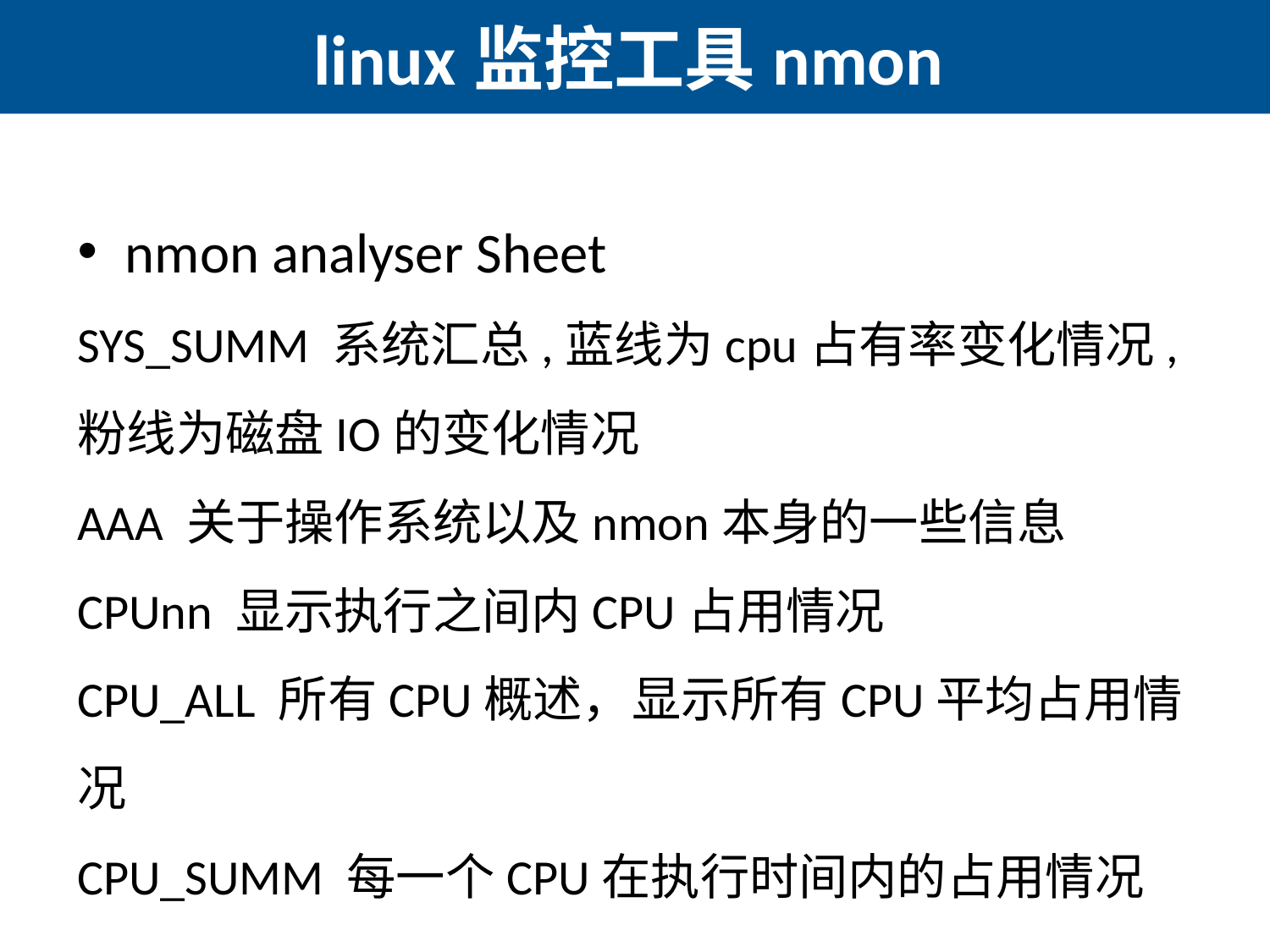

# linux监控工具nmon
nmon analyser Sheet
SYS_SUMM 系统汇总,蓝线为cpu占有率变化情况,粉线为磁盘IO的变化情况
AAA 关于操作系统以及nmon本身的一些信息
CPUnn 显示执行之间内CPU占用情况
CPU_ALL 所有CPU概述，显示所有CPU平均占用情况
CPU_SUMM 每一个CPU在执行时间内的占用情况